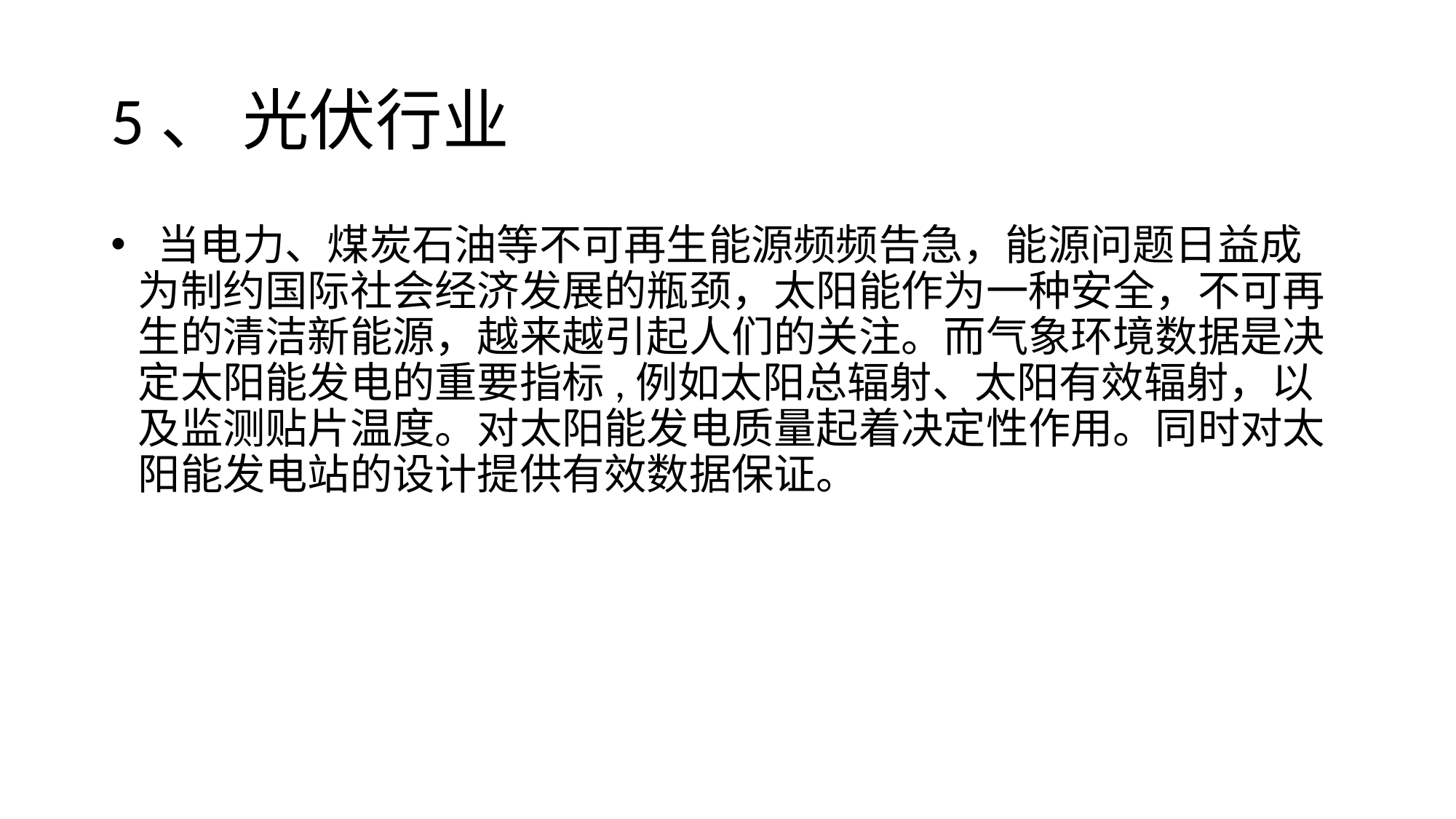

# 5、 光伏行业
 当电力、煤炭石油等不可再生能源频频告急，能源问题日益成为制约国际社会经济发展的瓶颈，太阳能作为一种安全，不可再生的清洁新能源，越来越引起人们的关注。而气象环境数据是决定太阳能发电的重要指标,例如太阳总辐射、太阳有效辐射，以及监测贴片温度。对太阳能发电质量起着决定性作用。同时对太阳能发电站的设计提供有效数据保证。